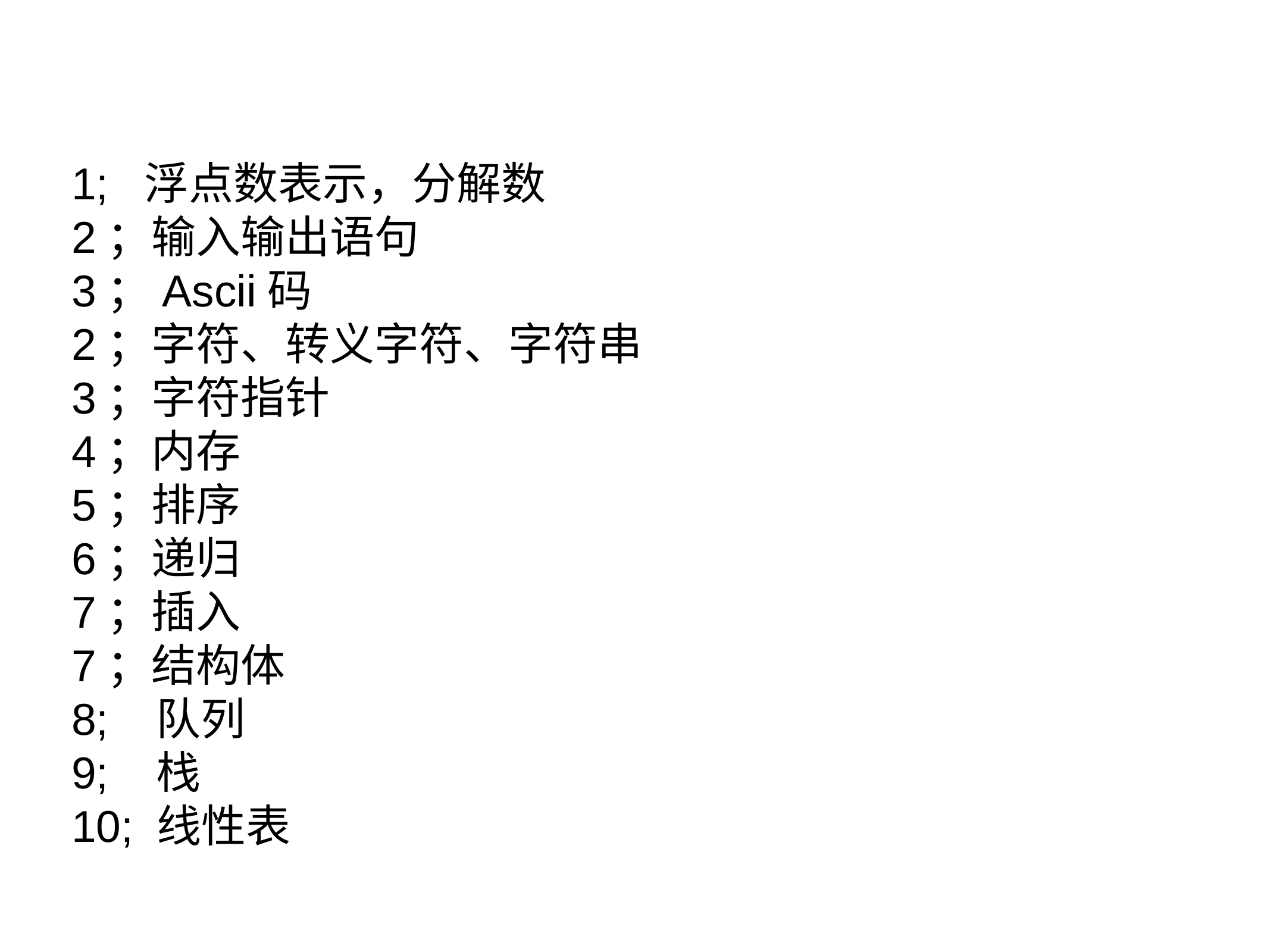

1;  浮点数表示，分解数
2；输入输出语句
3；Ascii码
2；字符、转义字符、字符串
3；字符指针
4；内存
5；排序
6；递归
7；插入
7；结构体
8;   队列
9;   栈
10; 线性表